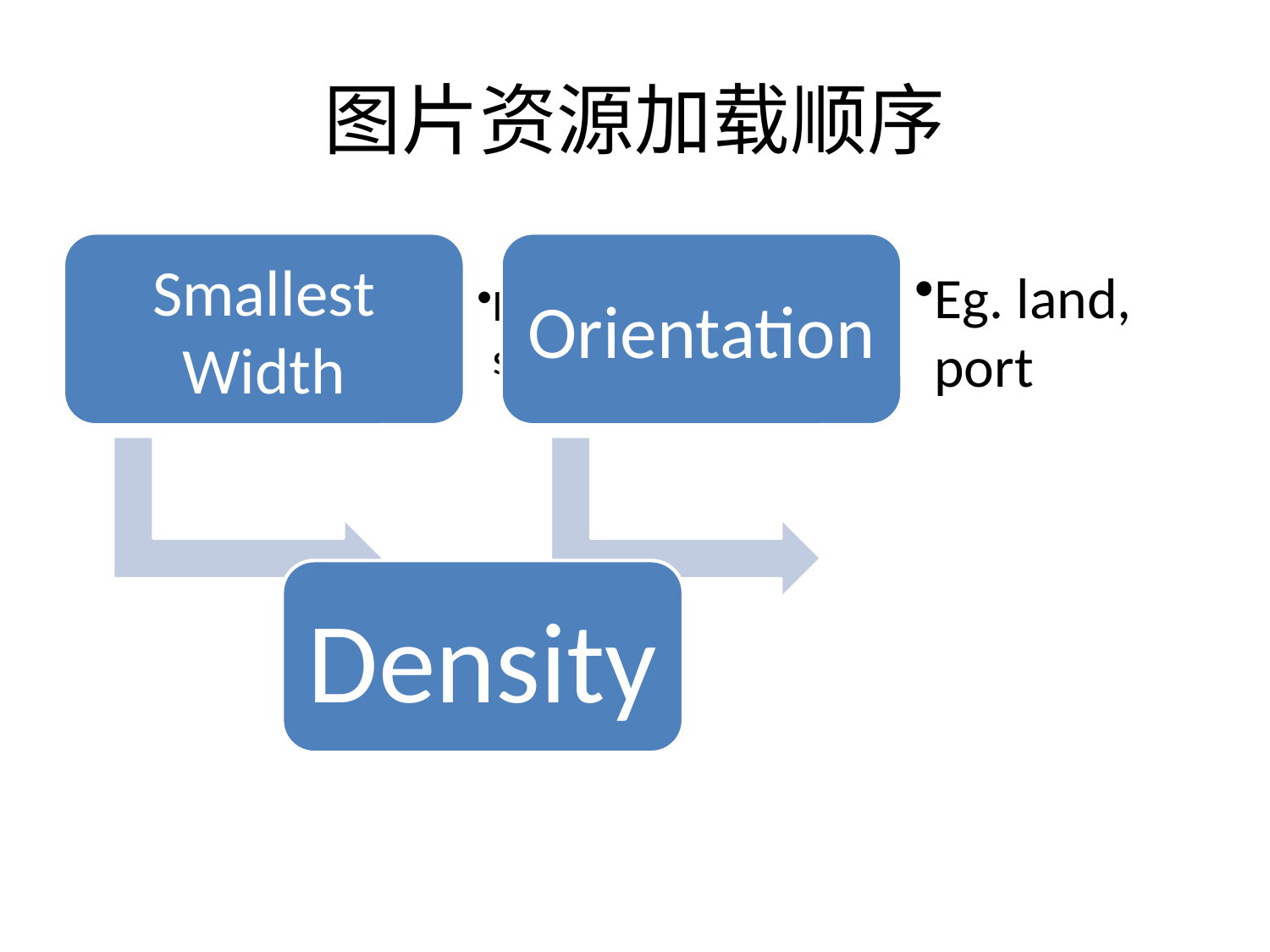

# 图片资源加载顺序
Smallest Width
Eg. sw600dp, sw360dp
Orientation
Density